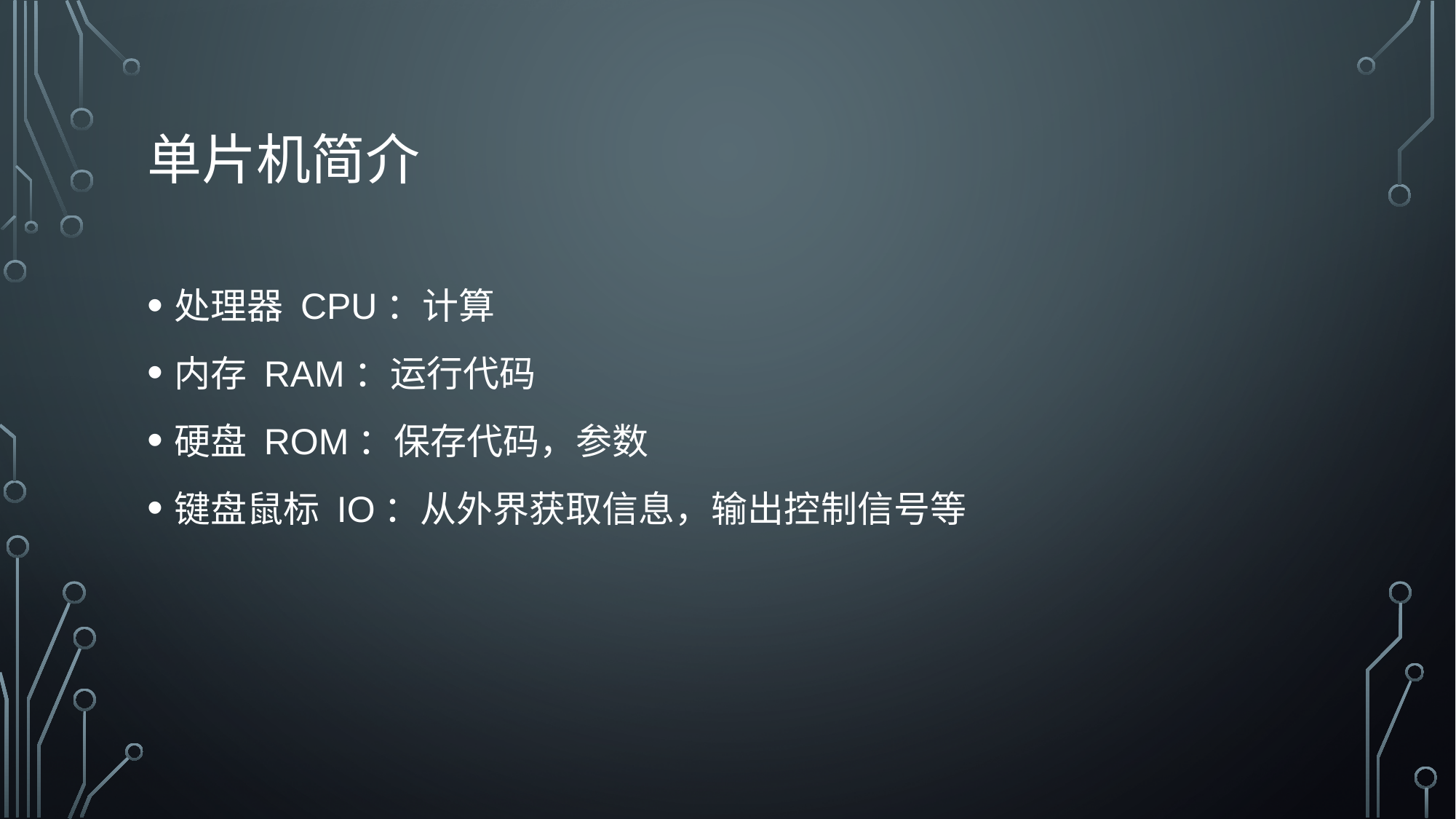

# 单片机简介
处理器 CPU：计算
内存 RAM：运行代码
硬盘 ROM：保存代码，参数
键盘鼠标 IO：从外界获取信息，输出控制信号等